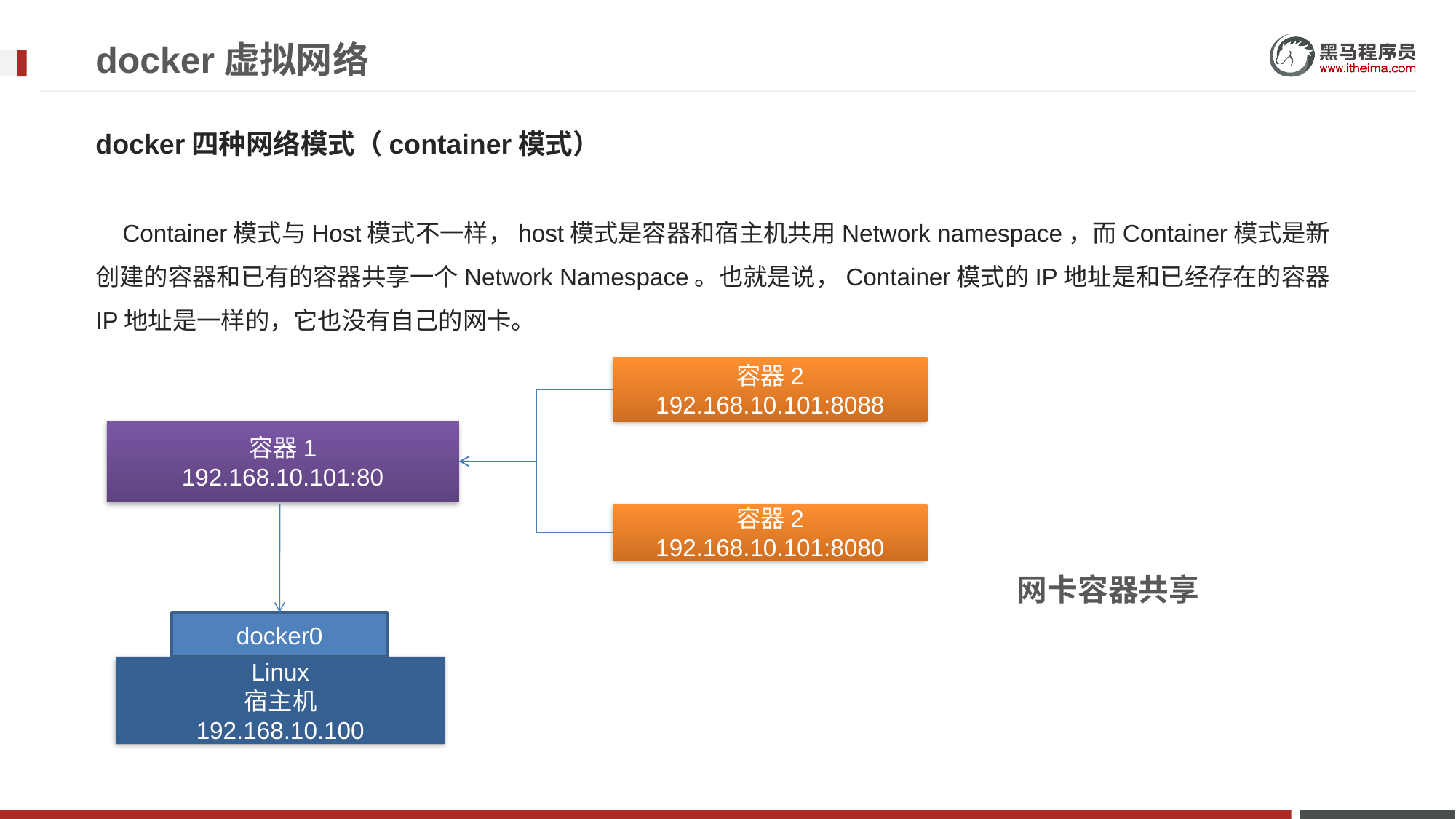

# docker虚拟网络
docker四种网络模式（container模式）
    Container模式与Host模式不一样，host模式是容器和宿主机共用Network namespace，而Container模式是新创建的容器和已有的容器共享一个Network Namespace。也就是说，Container模式的IP地址是和已经存在的容器IP地址是一样的，它也没有自己的网卡。
容器2
192.168.10.101:8088
容器1
192.168.10.101:80
容器2
192.168.10.101:8080
docker0
Linux
宿主机
192.168.10.100
网卡容器共享